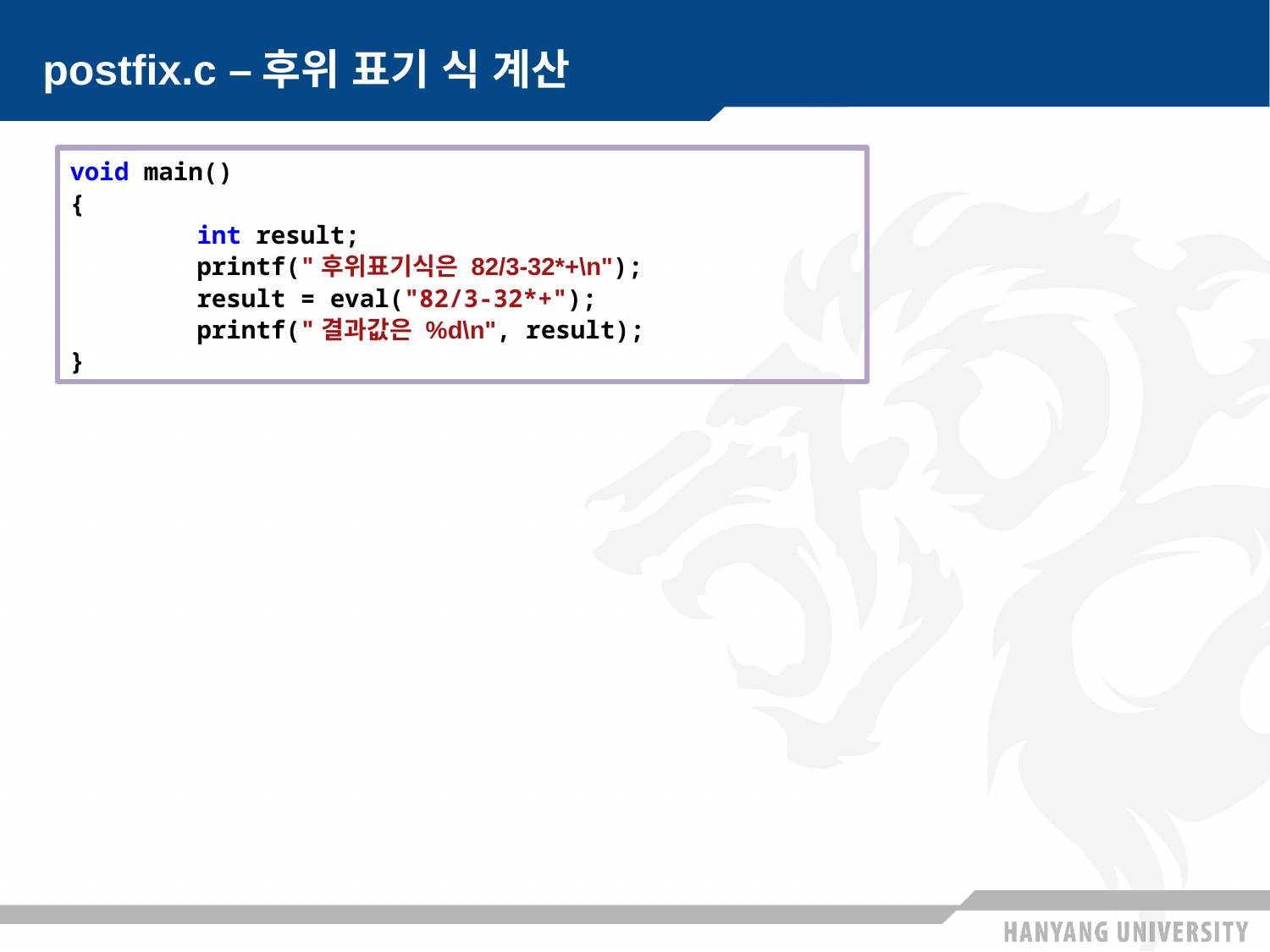

# postfix.c –후위 표기 식 계산
void main()
{
	int result;
	printf("후위표기식은 82/3-32*+\n");
	result = eval("82/3-32*+");
	printf("결과값은 %d\n", result);
}